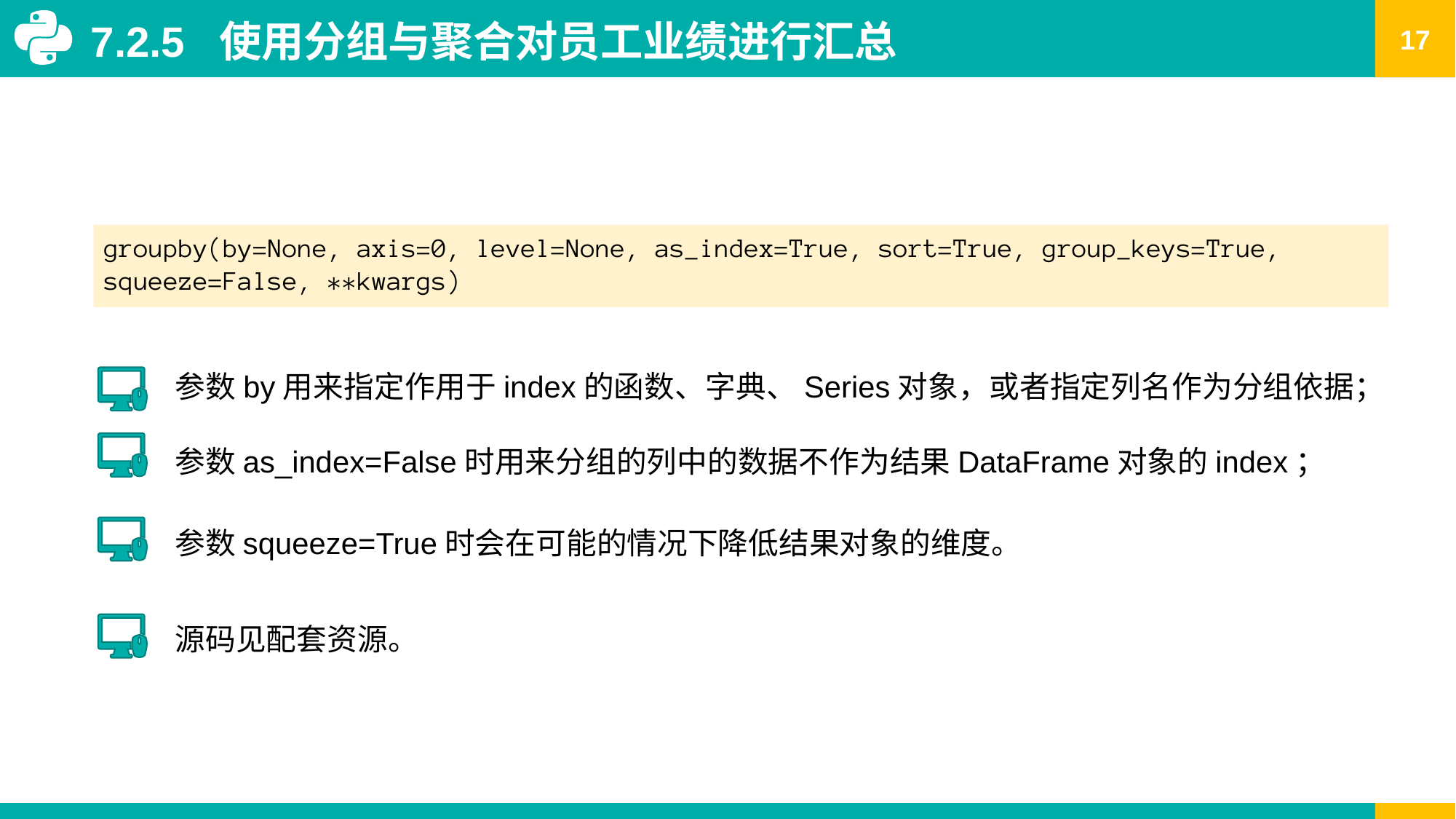

7.2.5  使用分组与聚合对员工业绩进行汇总
groupby(by=None, axis=0, level=None, as_index=True, sort=True, group_keys=True, squeeze=False, **kwargs)
参数by用来指定作用于index的函数、字典、Series对象，或者指定列名作为分组依据；

参数as_index=False时用来分组的列中的数据不作为结果DataFrame对象的index；

参数squeeze=True时会在可能的情况下降低结果对象的维度。

源码见配套资源。